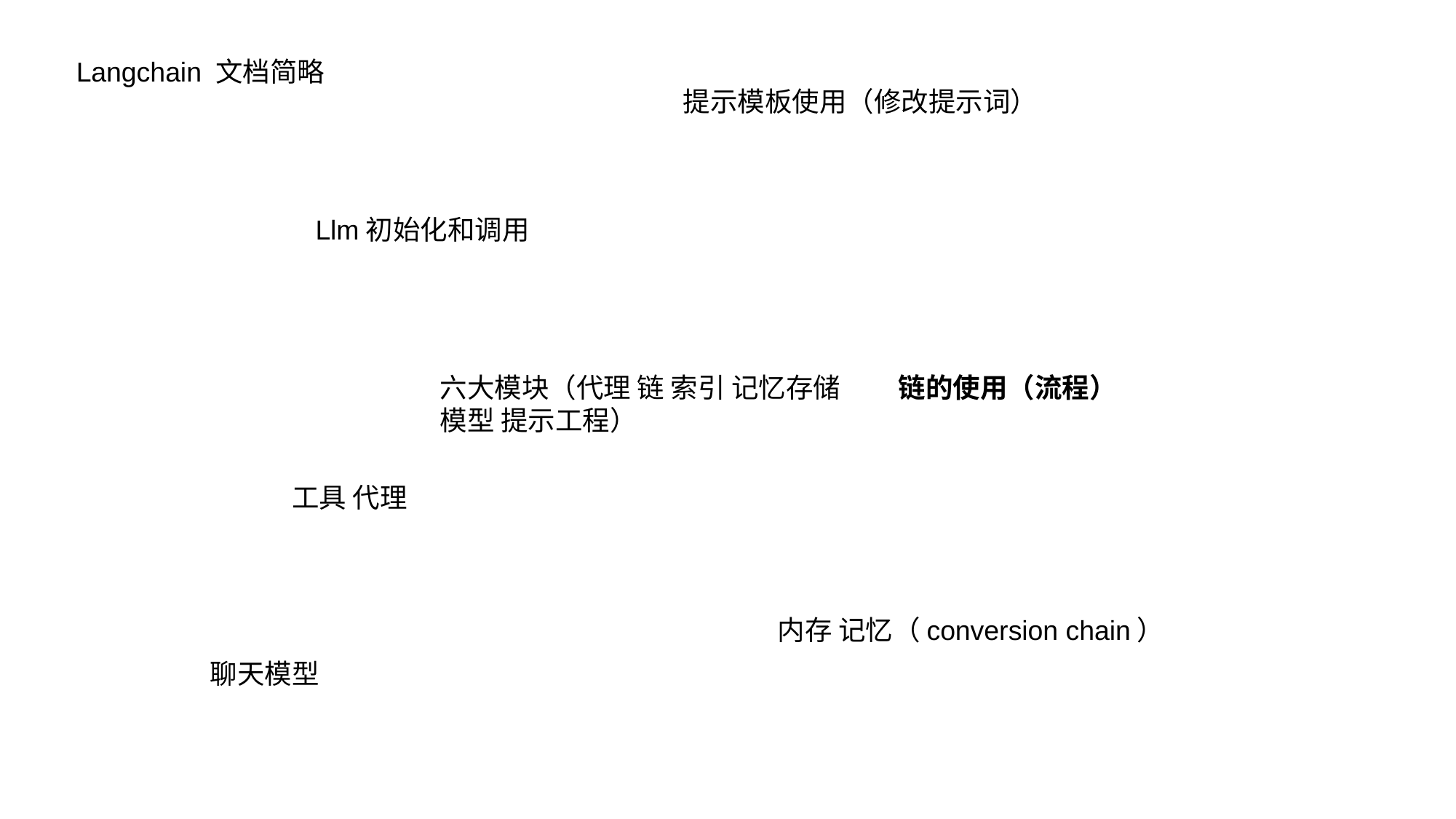

Langchain 文档简略
提示模板使用（修改提示词）
Llm初始化和调用
六大模块（代理 链 索引 记忆存储 模型 提示工程）
链的使用（流程）
工具 代理
内存 记忆（conversion chain）
聊天模型